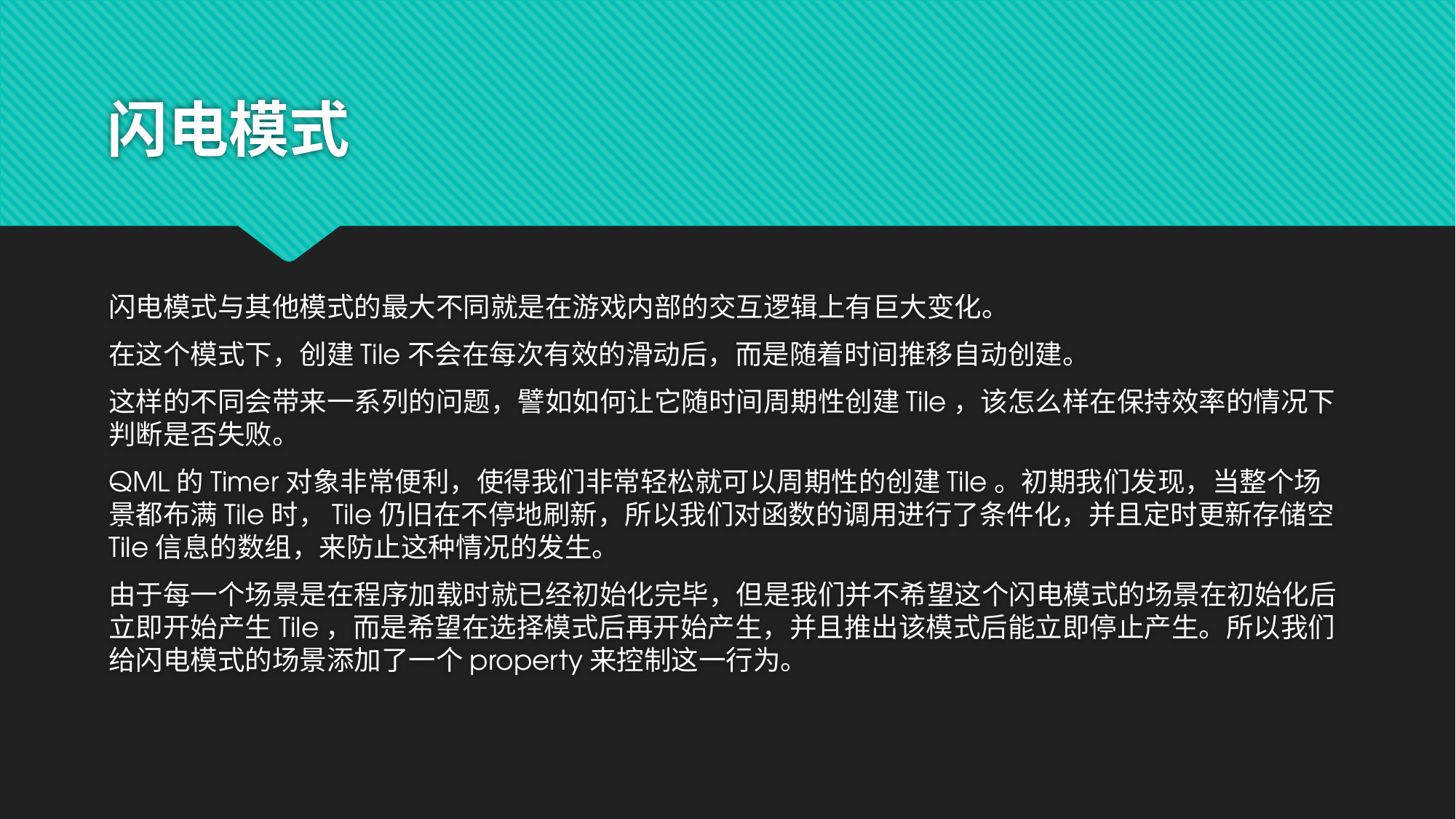

# 闪电模式
闪电模式与其他模式的最大不同就是在游戏内部的交互逻辑上有巨大变化。
在这个模式下，创建Tile不会在每次有效的滑动后，而是随着时间推移自动创建。
这样的不同会带来一系列的问题，譬如如何让它随时间周期性创建Tile，该怎么样在保持效率的情况下判断是否失败。
QML的Timer对象非常便利，使得我们非常轻松就可以周期性的创建Tile。初期我们发现，当整个场景都布满Tile时，Tile仍旧在不停地刷新，所以我们对函数的调用进行了条件化，并且定时更新存储空Tile信息的数组，来防止这种情况的发生。
由于每一个场景是在程序加载时就已经初始化完毕，但是我们并不希望这个闪电模式的场景在初始化后立即开始产生Tile，而是希望在选择模式后再开始产生，并且推出该模式后能立即停止产生。所以我们给闪电模式的场景添加了一个property来控制这一行为。